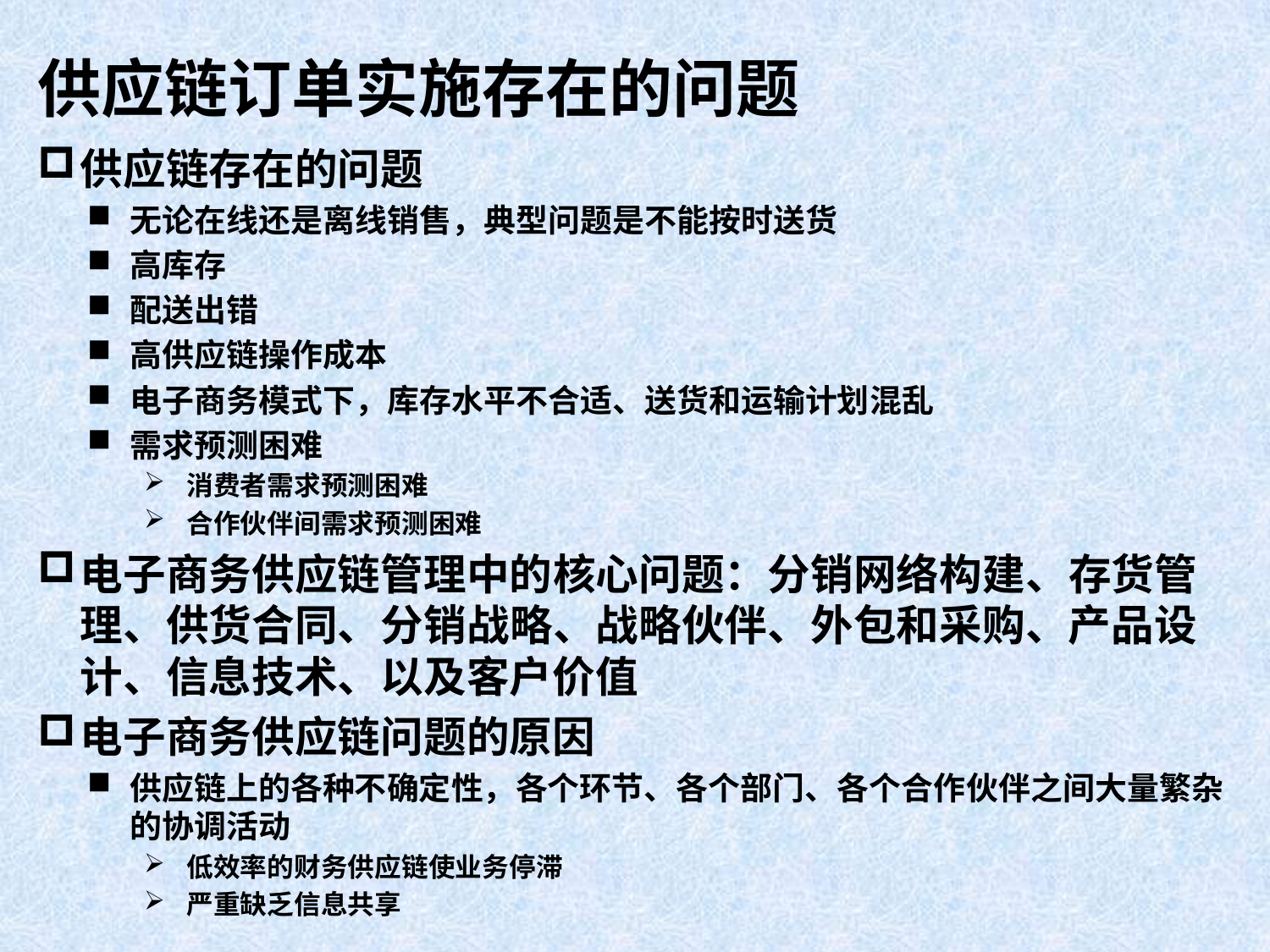

# 供应链订单实施存在的问题
供应链存在的问题
无论在线还是离线销售，典型问题是不能按时送货
高库存
配送出错
高供应链操作成本
电子商务模式下，库存水平不合适、送货和运输计划混乱
需求预测困难
消费者需求预测困难
合作伙伴间需求预测困难
电子商务供应链管理中的核心问题：分销网络构建、存货管理、供货合同、分销战略、战略伙伴、外包和采购、产品设计、信息技术、以及客户价值
电子商务供应链问题的原因
供应链上的各种不确定性，各个环节、各个部门、各个合作伙伴之间大量繁杂的协调活动
低效率的财务供应链使业务停滞
严重缺乏信息共享